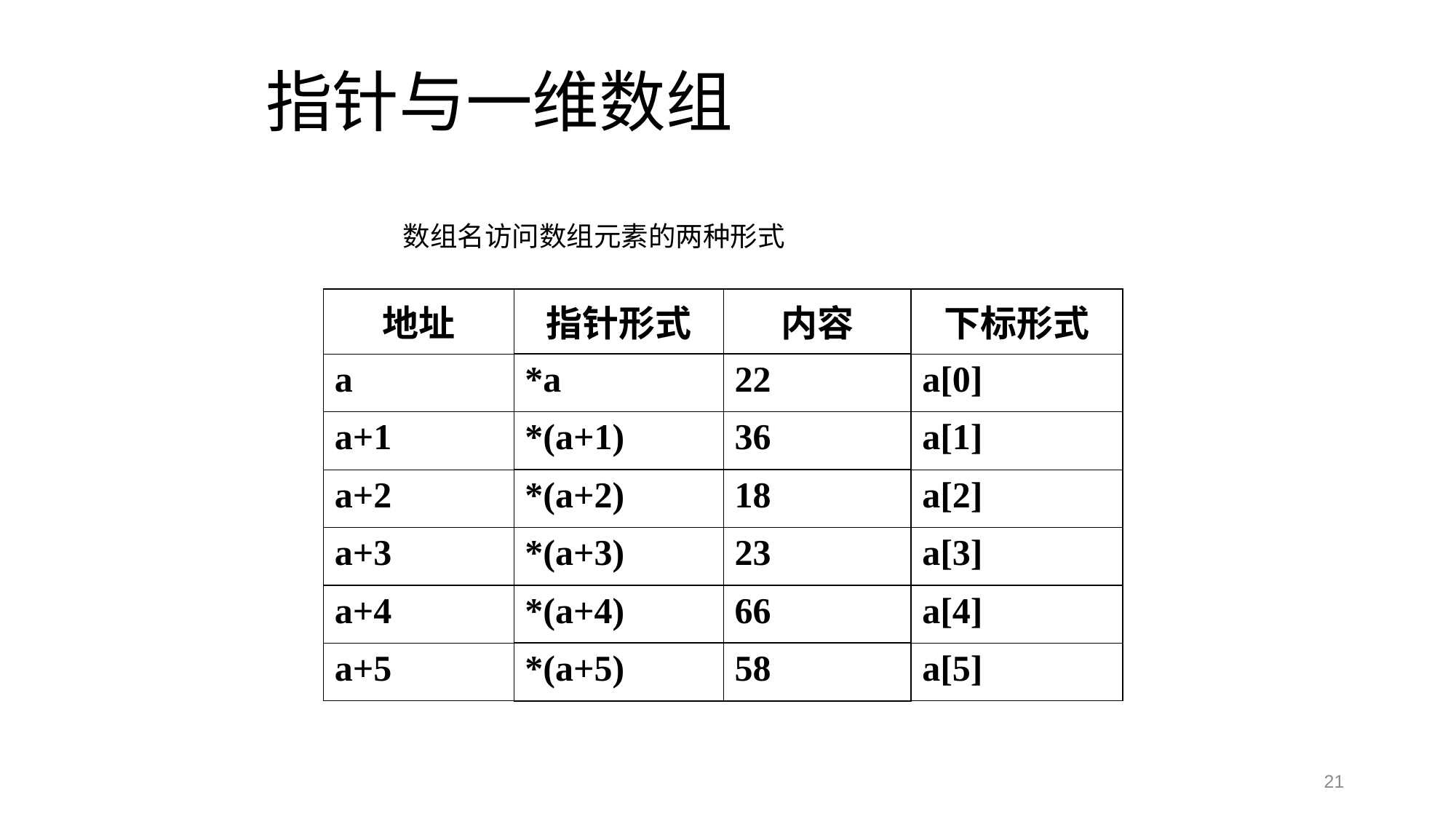

# 指针与一维数组
数组名访问数组元素的两种形式

| 地址 | 指针形式 | 内容 | 下标形式 |
| --- | --- | --- | --- |
| a | \*a | 22 | a[0] |
| a+1 | \*(a+1) | 36 | a[1] |
| a+2 | \*(a+2) | 18 | a[2] |
| a+3 | \*(a+3) | 23 | a[3] |
| a+4 | \*(a+4) | 66 | a[4] |
| a+5 | \*(a+5) | 58 | a[5] |
21